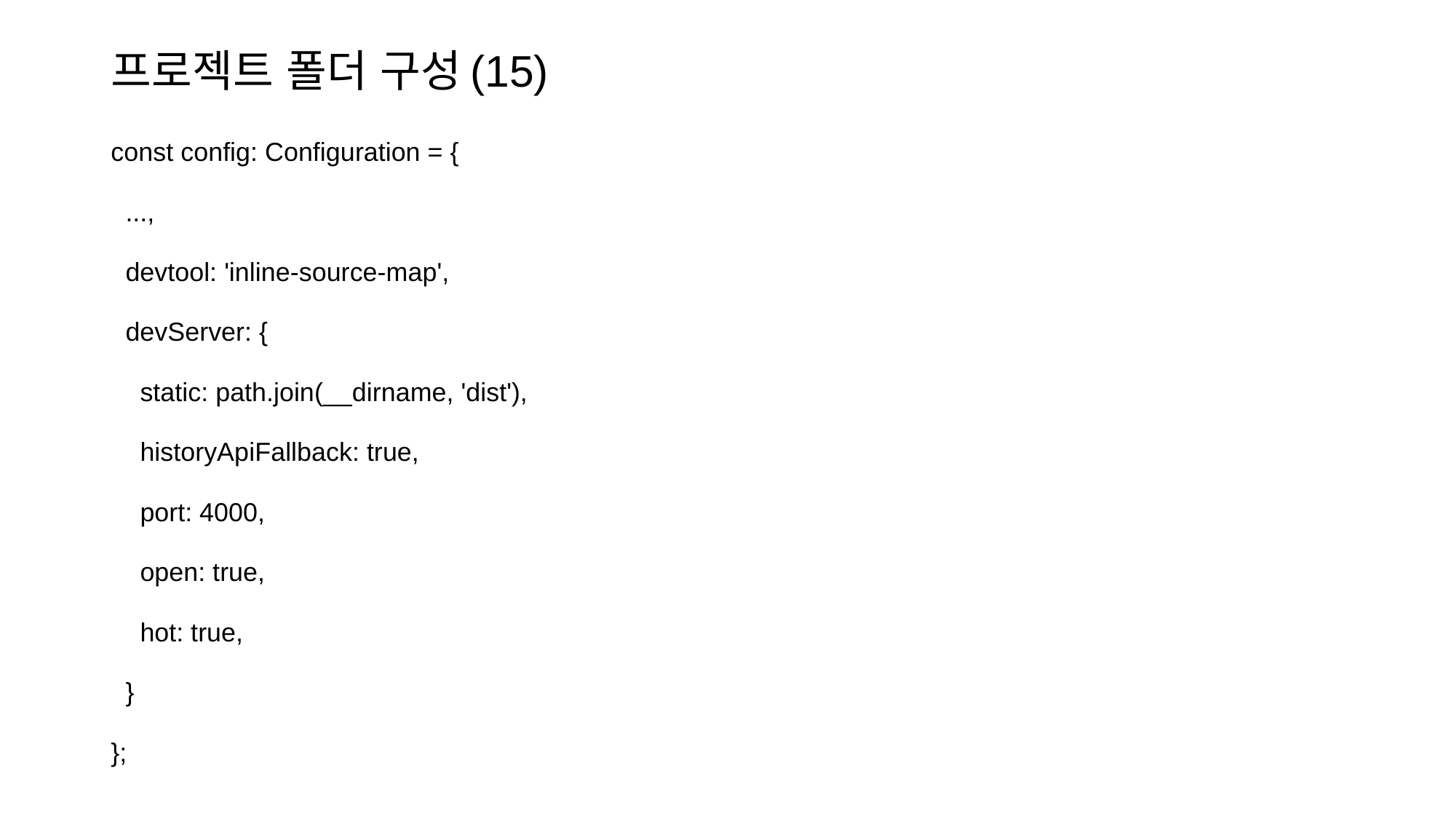

# 프로젝트 폴더 구성(15)
const config: Configuration = {
  ...,
  devtool: 'inline-source-map',
  devServer: {
    static: path.join(__dirname, 'dist'),
    historyApiFallback: true,
    port: 4000,
    open: true,
    hot: true,
  }
};